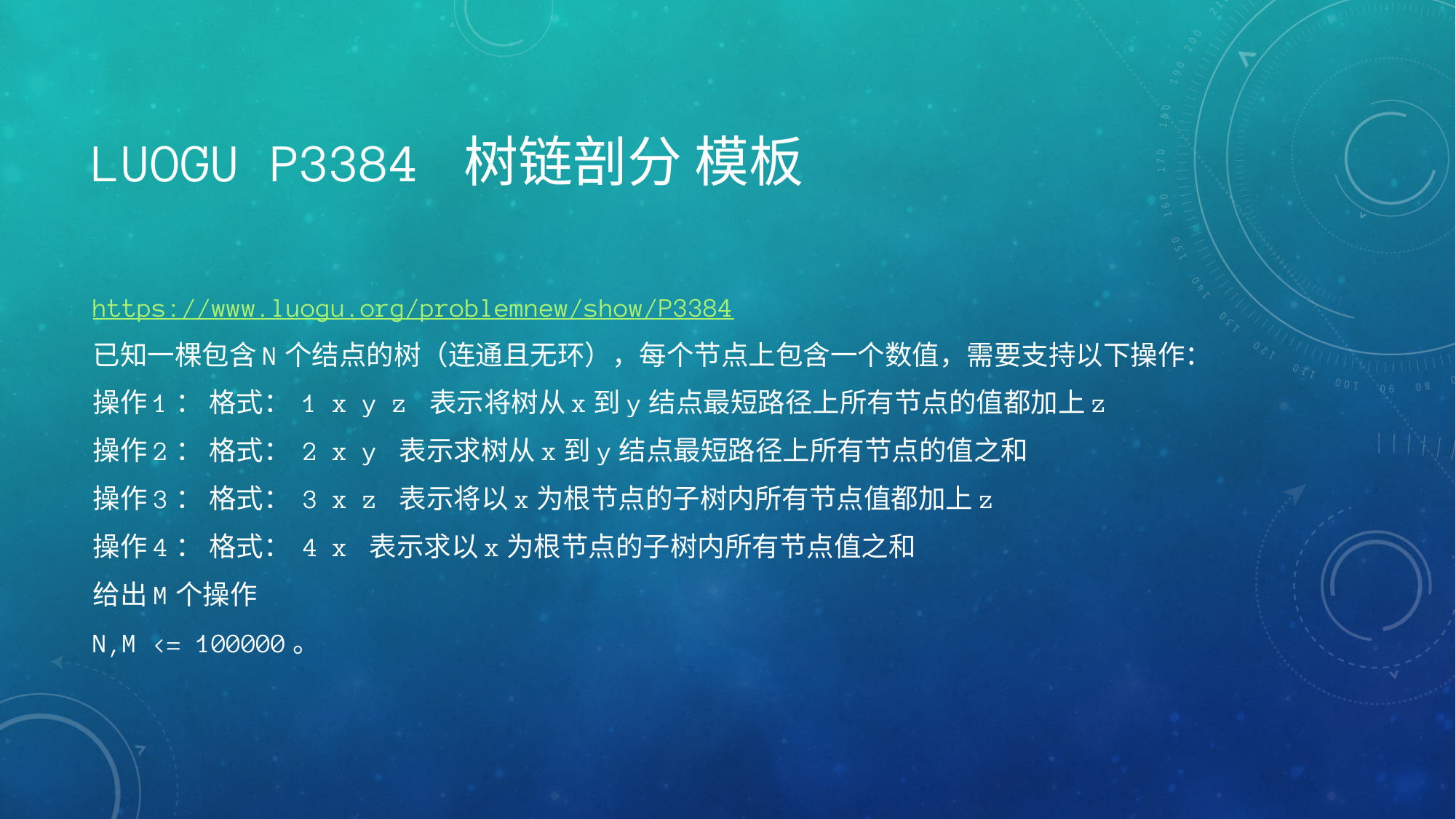

# LUOGU P3384 树链剖分 模板
https://www.luogu.org/problemnew/show/P3384
已知一棵包含N个结点的树（连通且无环），每个节点上包含一个数值，需要支持以下操作：
操作1： 格式： 1 x y z 表示将树从x到y结点最短路径上所有节点的值都加上z
操作2： 格式： 2 x y 表示求树从x到y结点最短路径上所有节点的值之和
操作3： 格式： 3 x z 表示将以x为根节点的子树内所有节点值都加上z
操作4： 格式： 4 x 表示求以x为根节点的子树内所有节点值之和
给出M个操作
N,M <= 100000。